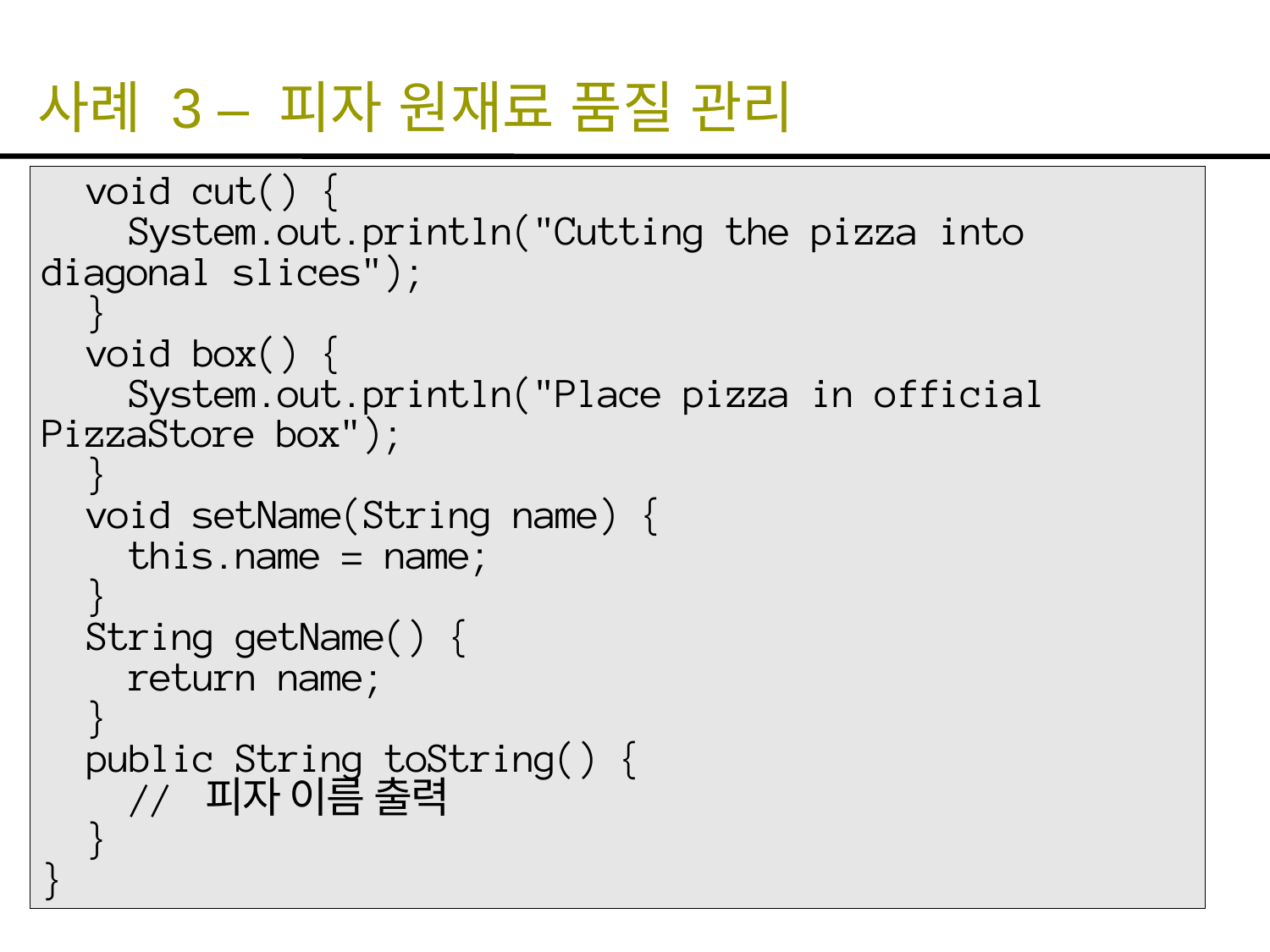

# 사례 3 – 피자 원재료 품질 관리
새로운 피자 클래스
  void cut() {
    System.out.println("Cutting the pizza into diagonal slices");
  }
  void box() {
    System.out.println("Place pizza in official PizzaStore box");
  }
  void setName(String name) {
    this.name = name;
  }
  String getName() {
    return name;
  }
  public String toString() {
    // 피자 이름 출력
  }
}